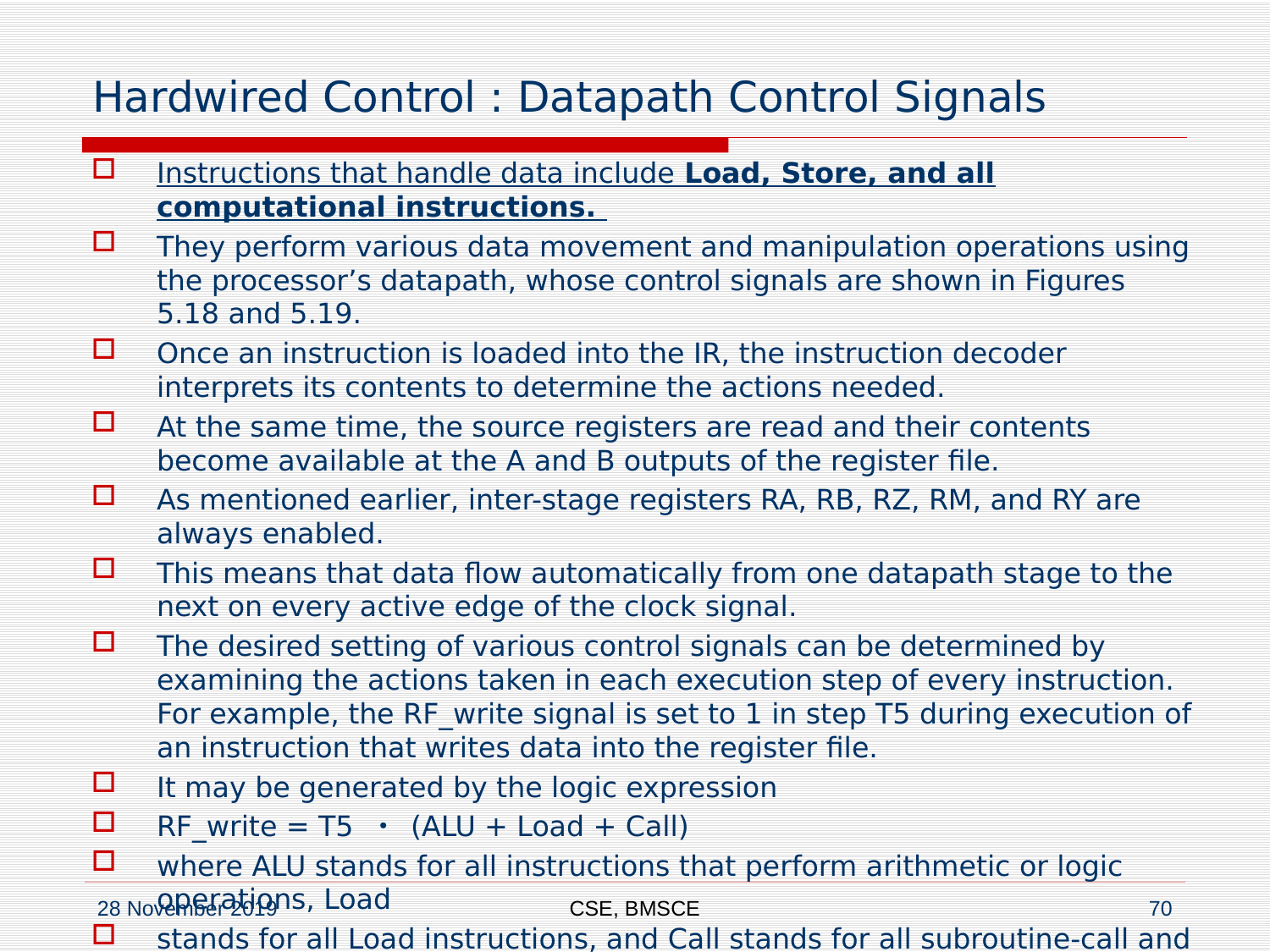

# Hardwired Control : Datapath Control Signals
Instructions that handle data include Load, Store, and all computational instructions.
They perform various data movement and manipulation operations using the processor’s datapath, whose control signals are shown in Figures 5.18 and 5.19.
Once an instruction is loaded into the IR, the instruction decoder interprets its contents to determine the actions needed.
At the same time, the source registers are read and their contents become available at the A and B outputs of the register file.
As mentioned earlier, inter-stage registers RA, RB, RZ, RM, and RY are always enabled.
This means that data flow automatically from one datapath stage to the next on every active edge of the clock signal.
The desired setting of various control signals can be determined by examining the actions taken in each execution step of every instruction. For example, the RF_write signal is set to 1 in step T5 during execution of an instruction that writes data into the register file.
It may be generated by the logic expression
RF_write = T5 ・ (ALU + Load + Call)
where ALU stands for all instructions that perform arithmetic or logic operations, Load
stands for all Load instructions, and Call stands for all subroutine-call and software-interrupt
instructions. The RF_write signal is a function of both the instruction and the timing signals.
But, as mentioned earlier, the setting of some of the multiplexers need not change from one
timing step to another. In this case, the multiplexer’s select signal can be implemented as
a function of the instruction only. For example,
B_select = Immediate
where Immediate stands for all instructions that use an immediate value in the IR. We
encourage the reader to examine other control signals and derive the appropriate logic
expressions for them, based on the execution steps of various instructions.
CSE, BMSCE
70
28 November 2019